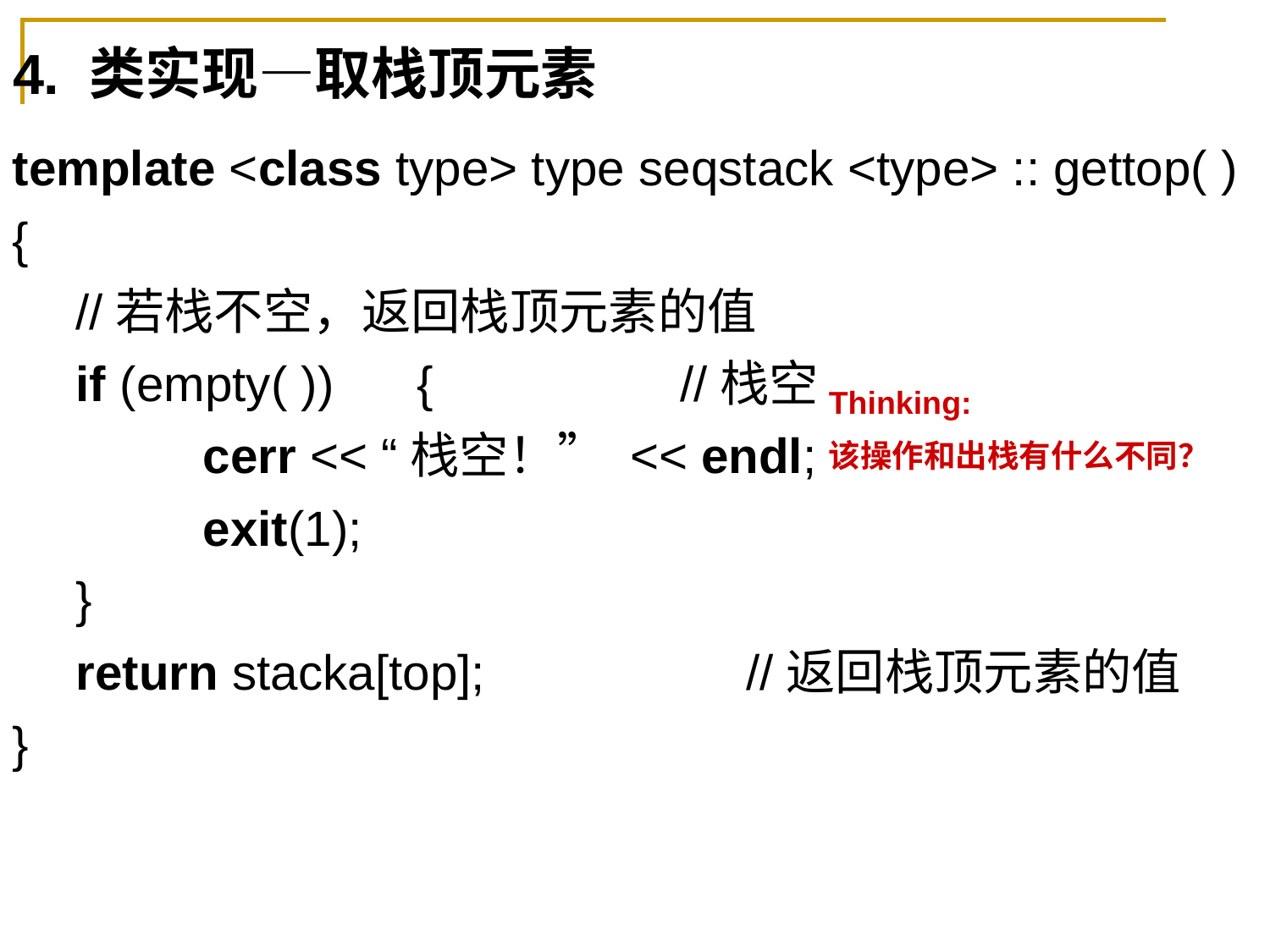

# 4. 类实现—取栈顶元素
template <class type> type seqstack <type> :: gettop( )
{
	//若栈不空，返回栈顶元素的值
	if (empty( ))      {                  //栈空
		cerr << “栈空！” << endl;
		exit(1);
	}
	return stacka[top];                   //返回栈顶元素的值
}
Thinking:
该操作和出栈有什么不同？